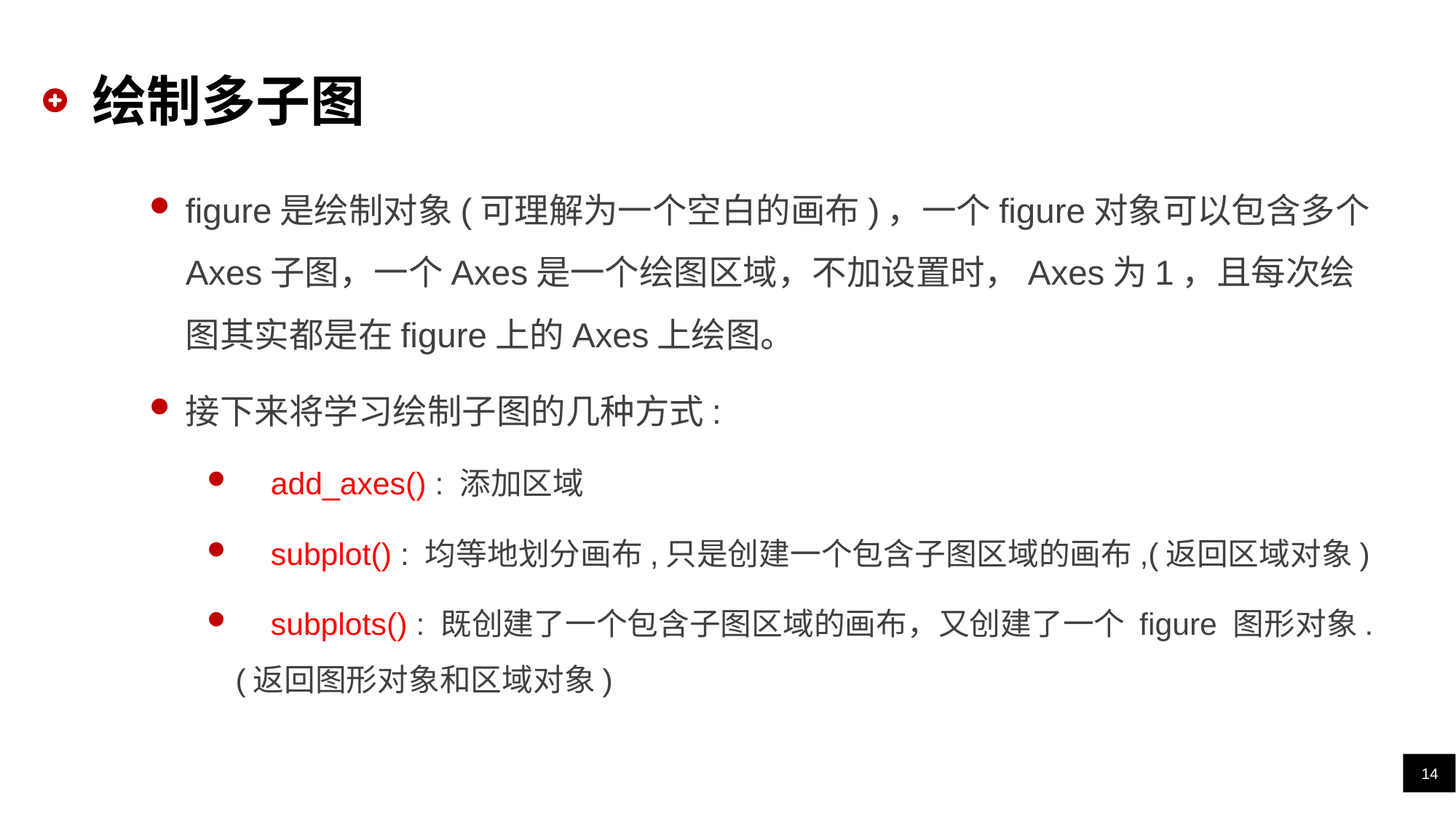

# 绘制多子图
figure是绘制对象(可理解为一个空白的画布)，一个figure对象可以包含多个Axes子图，一个Axes是一个绘图区域，不加设置时，Axes为1，且每次绘图其实都是在figure上的Axes上绘图。
接下来将学习绘制子图的几种方式:
    add_axes() : 添加区域
    subplot() : 均等地划分画布,只是创建一个包含子图区域的画布,(返回区域对象)
    subplots() : 既创建了一个包含子图区域的画布，又创建了一个 figure 图形对象.(返回图形对象和区域对象)